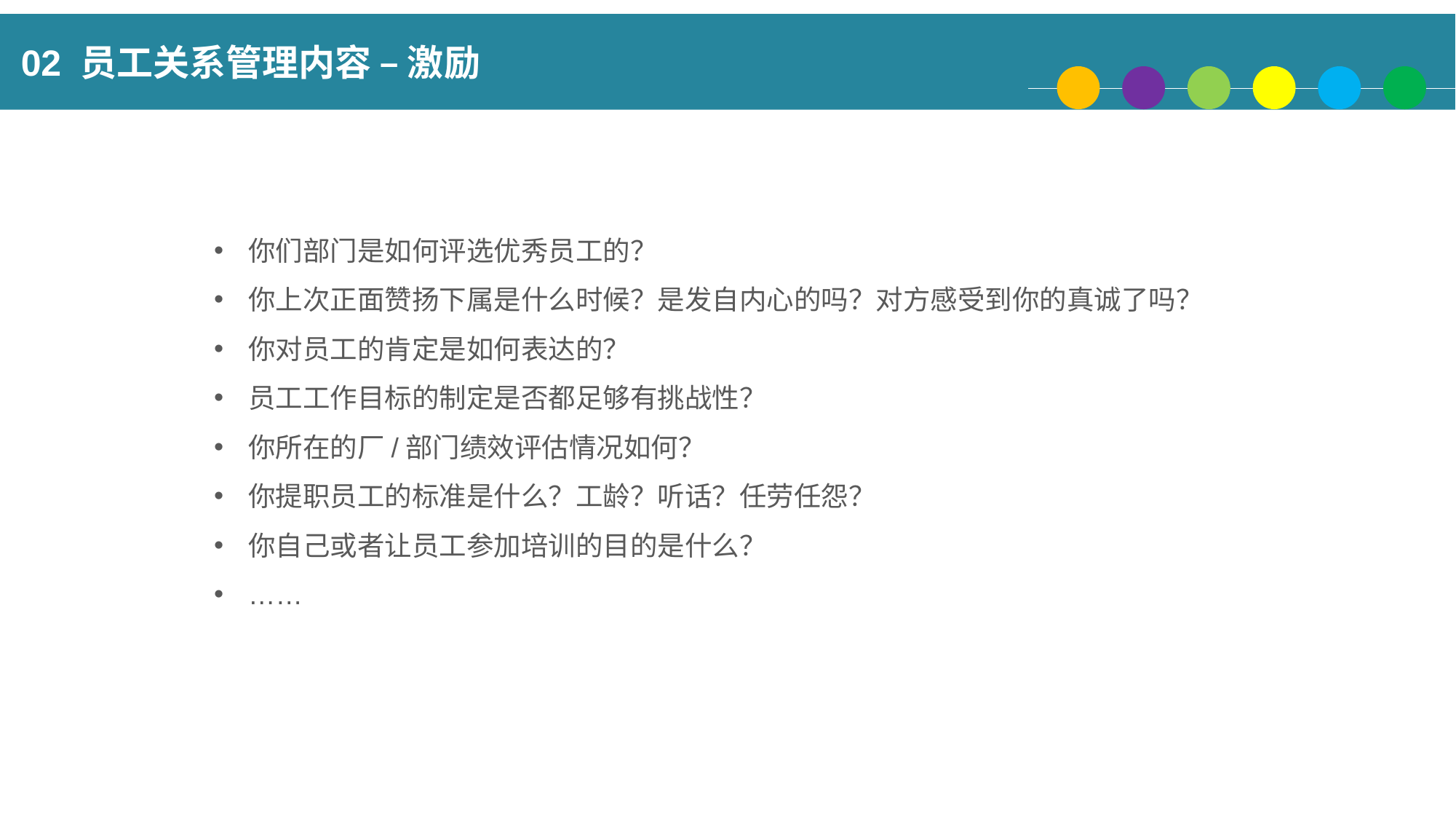

02 员工关系管理内容 – 激励

你们部门是如何评选优秀员工的？
你上次正面赞扬下属是什么时候？是发自内心的吗？对方感受到你的真诚了吗？
你对员工的肯定是如何表达的？
员工工作目标的制定是否都足够有挑战性？
你所在的厂/部门绩效评估情况如何？
你提职员工的标准是什么？工龄？听话？任劳任怨？
你自己或者让员工参加培训的目的是什么？
……
22